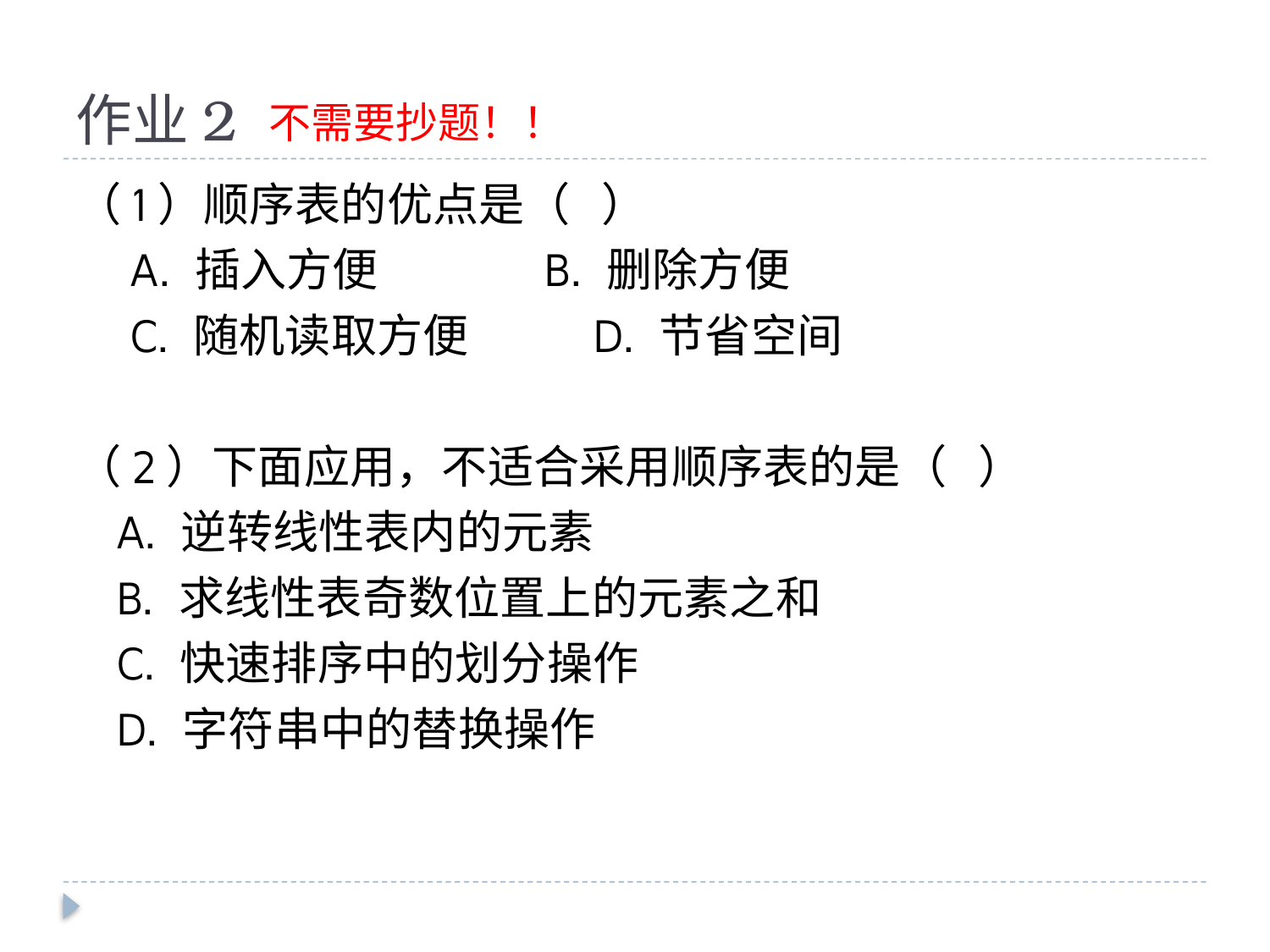

# 作业2
不需要抄题！！
（1）顺序表的优点是（   ）
    A. 插入方便               B. 删除方便
    C. 随机读取方便           D. 节省空间

（2）下面应用，不适合采用顺序表的是（   ）
   A. 逆转线性表内的元素
   B. 求线性表奇数位置上的元素之和
   C. 快速排序中的划分操作
   D. 字符串中的替换操作